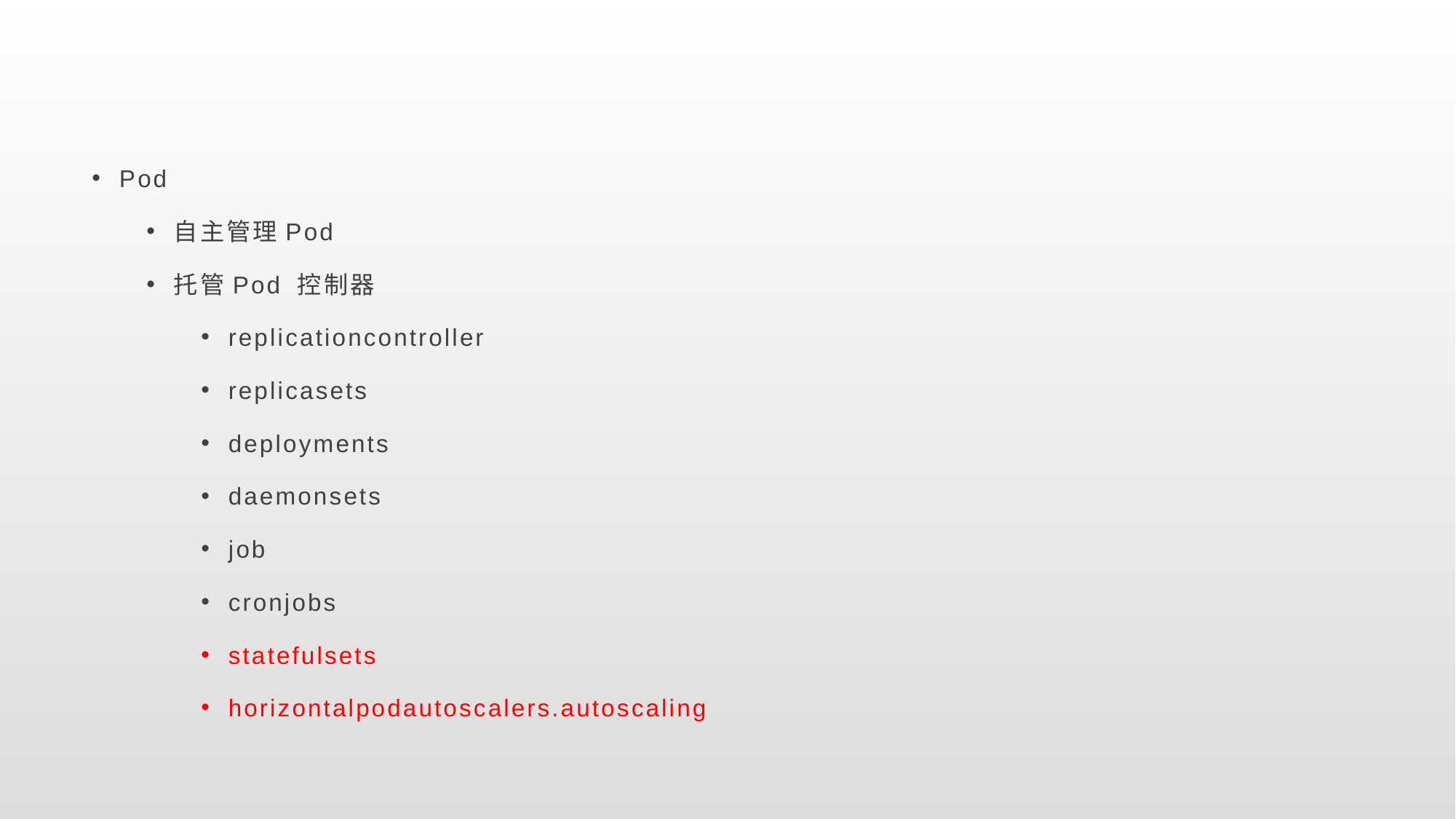

#
Pod
自主管理Pod
托管Pod 控制器
replicationcontroller
replicasets
deployments
daemonsets
job
cronjobs
statefulsets
horizontalpodautoscalers.autoscaling